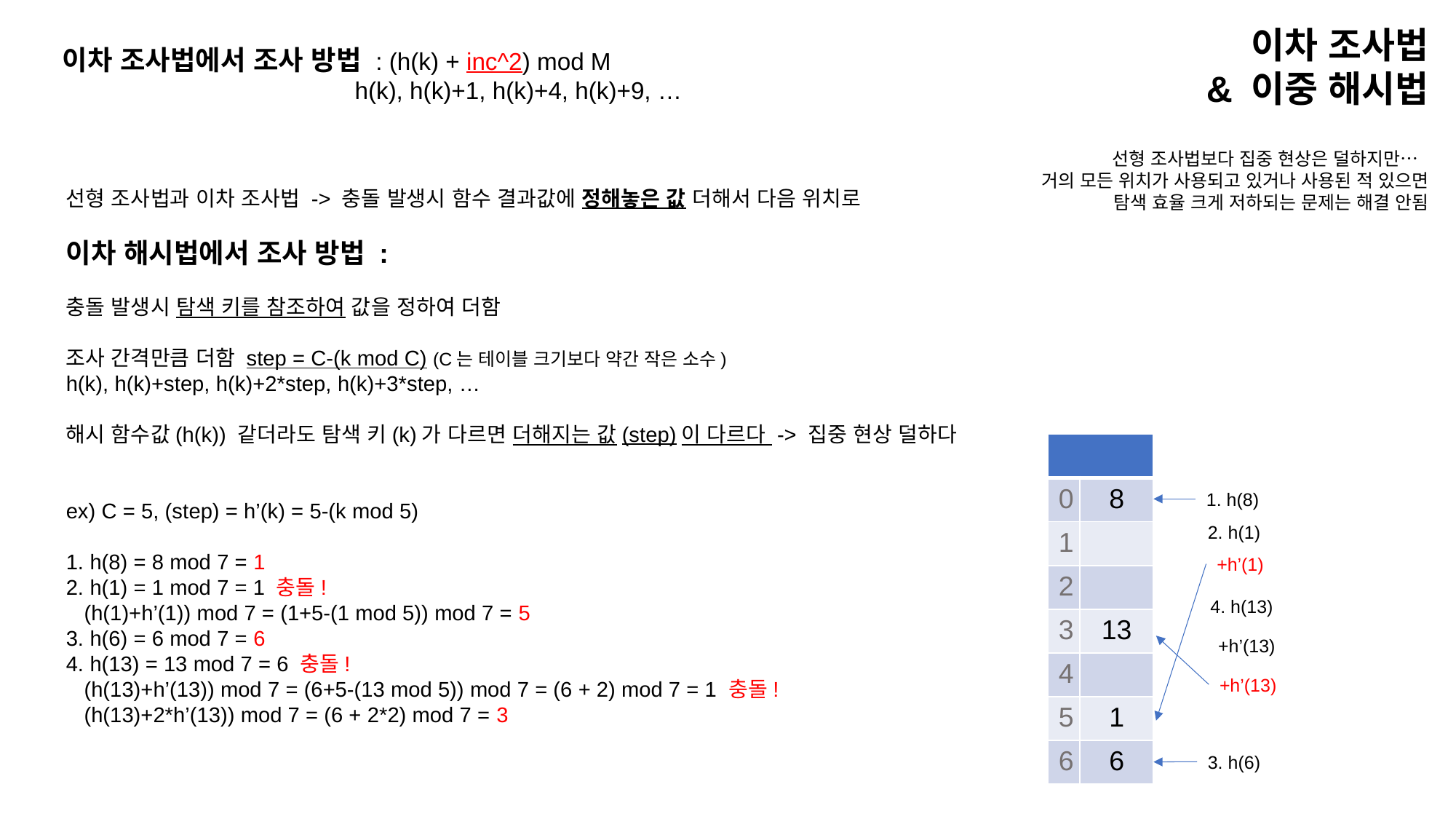

이차 조사법
& 이중 해시법
이차 조사법에서 조사 방법 : (h(k) + inc^2) mod M
		           h(k), h(k)+1, h(k)+4, h(k)+9, …
선형 조사법보다 집중 현상은 덜하지만…
거의 모든 위치가 사용되고 있거나 사용된 적 있으면
탐색 효율 크게 저하되는 문제는 해결 안됨
선형 조사법과 이차 조사법 -> 충돌 발생시 함수 결과값에 정해놓은 값 더해서 다음 위치로

이차 해시법에서 조사 방법 :

충돌 발생시 탐색 키를 참조하여 값을 정하여 더함

조사 간격만큼 더함 step = C-(k mod C) (C는 테이블 크기보다 약간 작은 소수)
h(k), h(k)+step, h(k)+2*step, h(k)+3*step, …

해시 함수값(h(k)) 같더라도 탐색 키(k)가 다르면 더해지는 값(step)이 다르다 -> 집중 현상 덜하다

ex) C = 5, (step) = h’(k) = 5-(k mod 5)

1. h(8) = 8 mod 7 = 1
2. h(1) = 1 mod 7 = 1 충돌!
   (h(1)+h’(1)) mod 7 = (1+5-(1 mod 5)) mod 7 = 5
3. h(6) = 6 mod 7 = 6
4. h(13) = 13 mod 7 = 6 충돌!
   (h(13)+h’(13)) mod 7 = (6+5-(13 mod 5)) mod 7 = (6 + 2) mod 7 = 1 충돌!
   (h(13)+2*h’(13)) mod 7 = (6 + 2*2) mod 7 = 3

|  |  |
| --- | --- |
| 0 | 8 |
| 1 |  |
| 2 |  |
| 3 | 13 |
| 4 |  |
| 5 | 1 |
| 6 | 6 |
1. h(8)
2. h(1)
+h’(1)
4. h(13)
+h’(13)
+h’(13)
3. h(6)